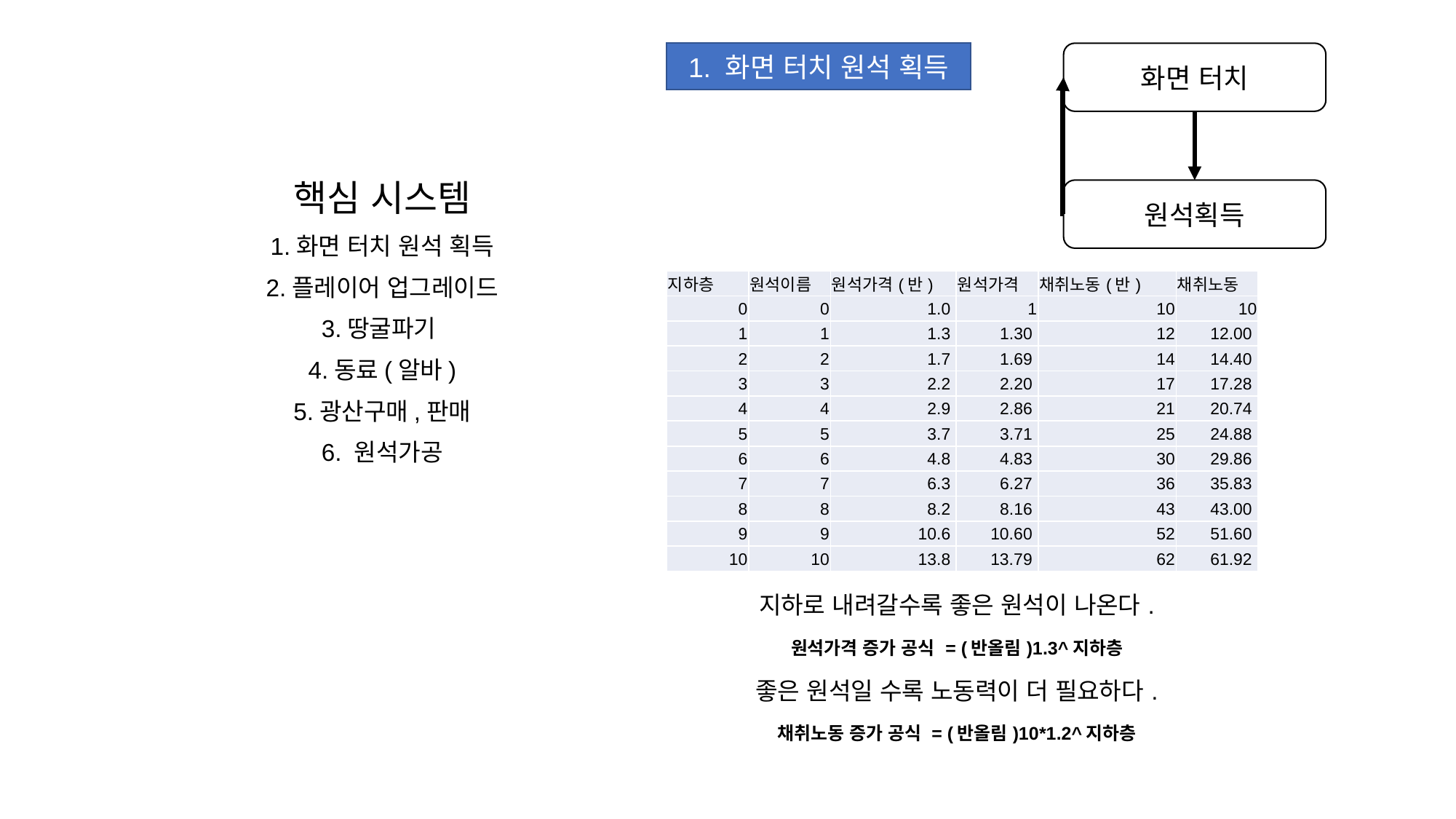

1. 화면 터치 원석 획득
화면 터치
핵심 시스템
1.화면 터치 원석 획득
2.플레이어 업그레이드
3.땅굴파기
4.동료(알바)
5.광산구매,판매
6. 원석가공
원석획득
| 지하층 | 원석이름 | 원석가격(반) | 원석가격 | 채취노동(반) | 채취노동 |
| --- | --- | --- | --- | --- | --- |
| 0 | 0 | 1.0 | 1 | 10 | 10 |
| 1 | 1 | 1.3 | 1.30 | 12 | 12.00 |
| 2 | 2 | 1.7 | 1.69 | 14 | 14.40 |
| 3 | 3 | 2.2 | 2.20 | 17 | 17.28 |
| 4 | 4 | 2.9 | 2.86 | 21 | 20.74 |
| 5 | 5 | 3.7 | 3.71 | 25 | 24.88 |
| 6 | 6 | 4.8 | 4.83 | 30 | 29.86 |
| 7 | 7 | 6.3 | 6.27 | 36 | 35.83 |
| 8 | 8 | 8.2 | 8.16 | 43 | 43.00 |
| 9 | 9 | 10.6 | 10.60 | 52 | 51.60 |
| 10 | 10 | 13.8 | 13.79 | 62 | 61.92 |
지하로 내려갈수록 좋은 원석이 나온다.
원석가격 증가 공식 = (반올림)1.3^지하층
좋은 원석일 수록 노동력이 더 필요하다.
채취노동 증가 공식 = (반올림)10*1.2^지하층